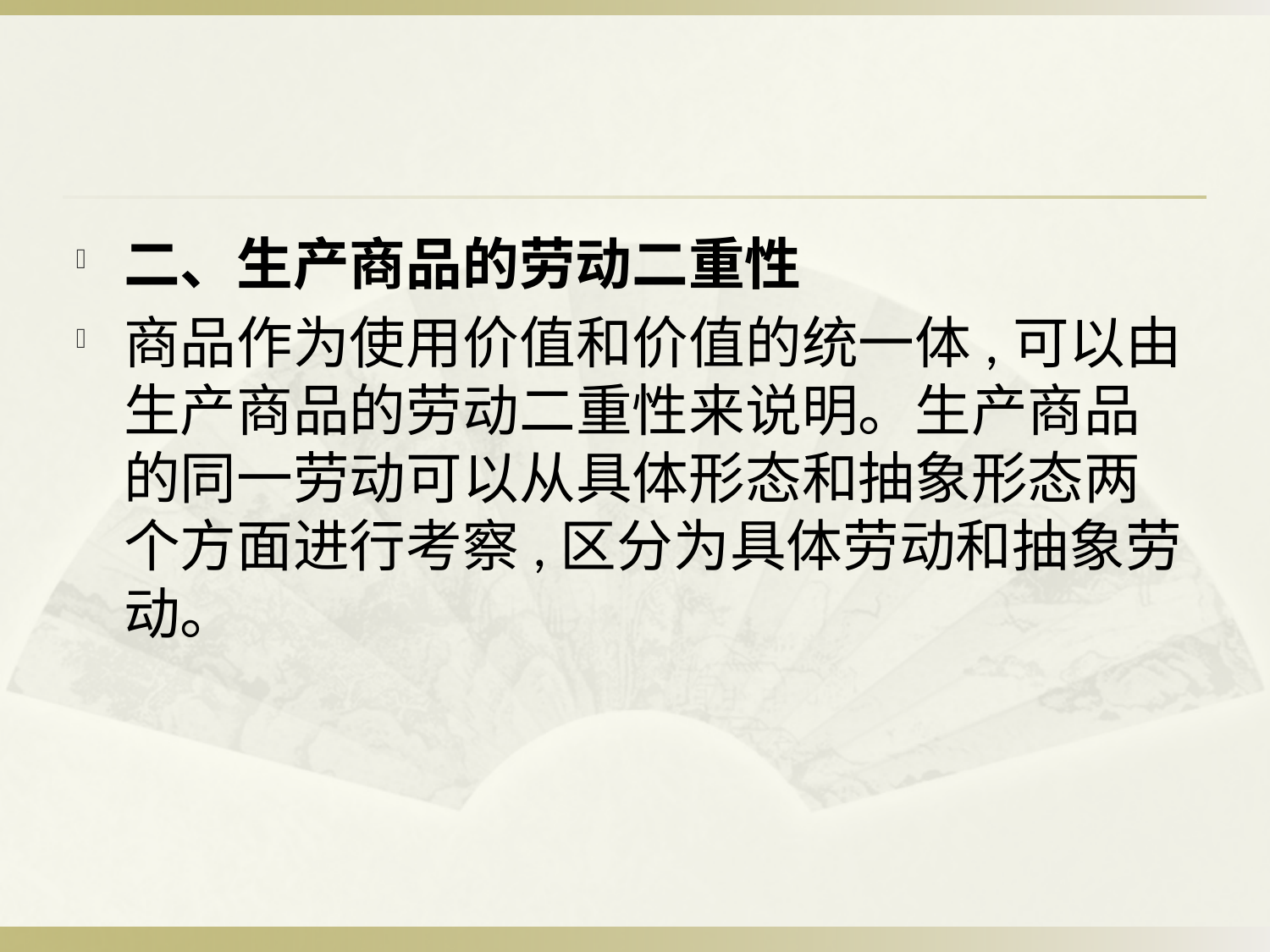

#
二、生产商品的劳动二重性
商品作为使用价值和价值的统一体,可以由生产商品的劳动二重性来说明。生产商品的同一劳动可以从具体形态和抽象形态两个方面进行考察,区分为具体劳动和抽象劳动。